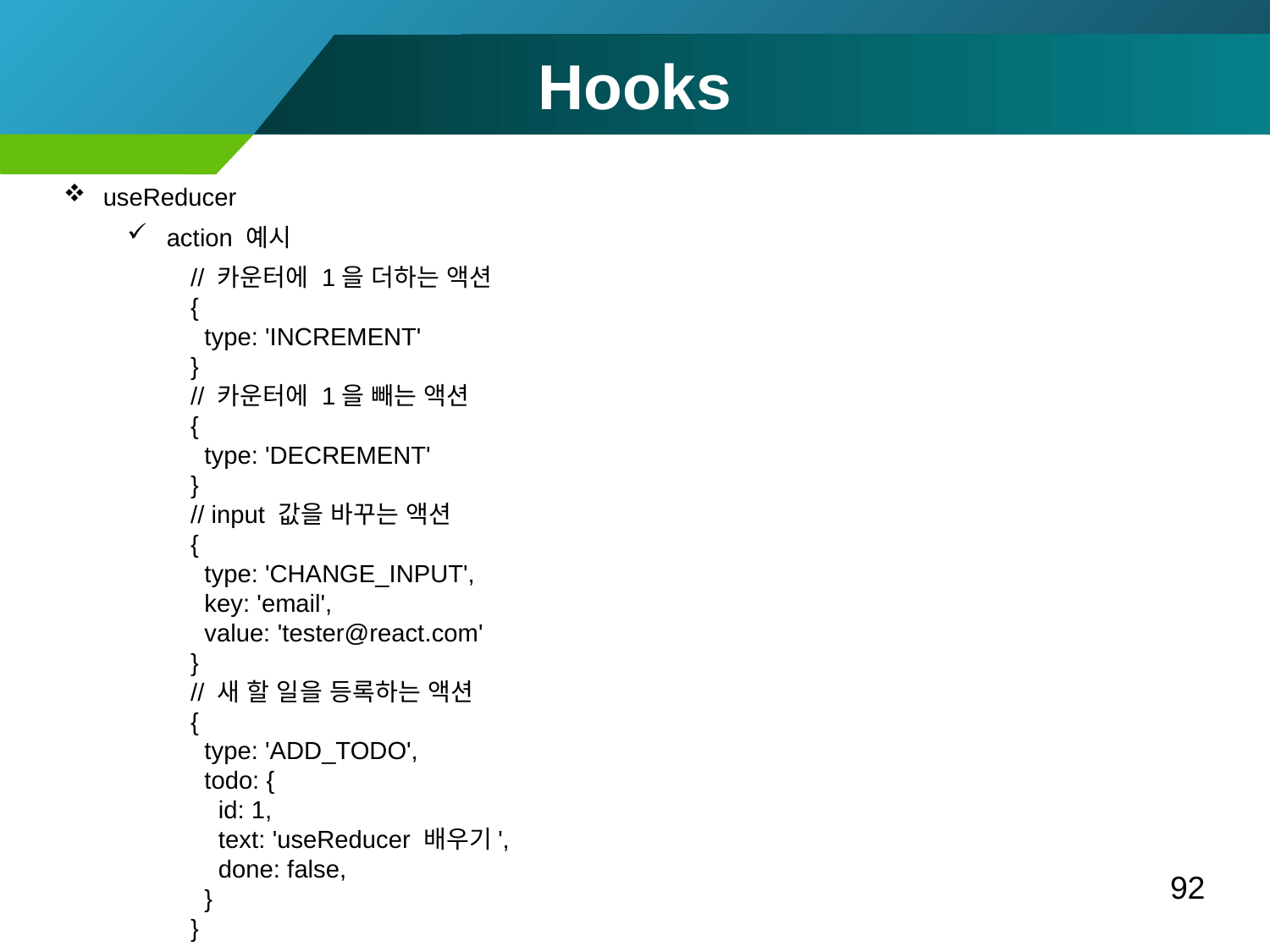

Hooks
useReducer
action 예시
// 카운터에 1을 더하는 액션
{
  type: 'INCREMENT'
}
// 카운터에 1을 빼는 액션
{
  type: 'DECREMENT'
}
// input 값을 바꾸는 액션
{
  type: 'CHANGE_INPUT',
  key: 'email',
  value: 'tester@react.com'
}
// 새 할 일을 등록하는 액션
{
  type: 'ADD_TODO',
  todo: {
    id: 1,
    text: 'useReducer 배우기',
    done: false,
  }
}
92